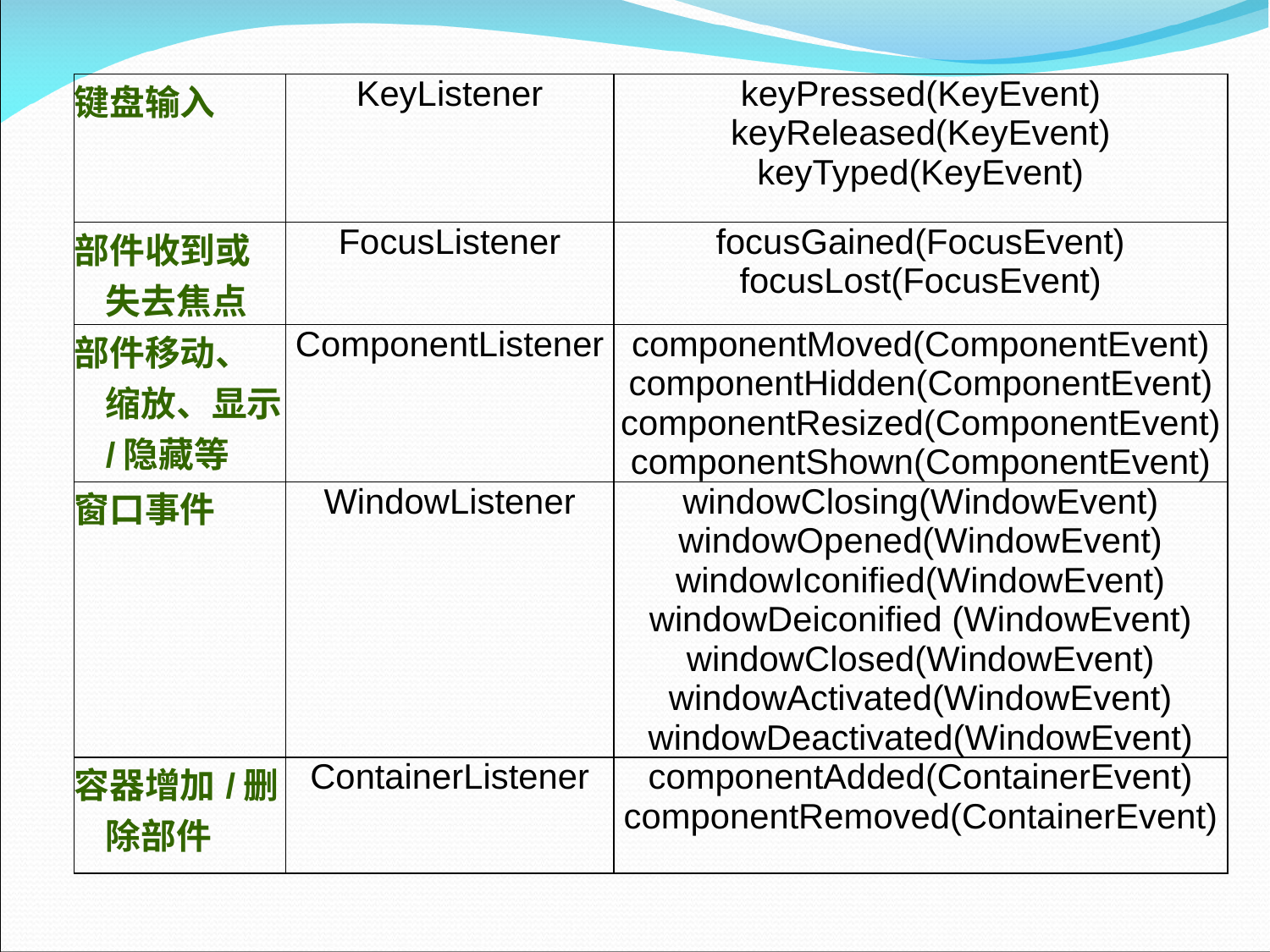

| 键盘输入 | KeyListener | keyPressed(KeyEvent) keyReleased(KeyEvent) keyTyped(KeyEvent) |
| --- | --- | --- |
| 部件收到或失去焦点 | FocusListener | focusGained(FocusEvent) focusLost(FocusEvent) |
| 部件移动、缩放、显示/隐藏等 | ComponentListener | componentMoved(ComponentEvent) componentHidden(ComponentEvent) componentResized(ComponentEvent) componentShown(ComponentEvent) |
| 窗口事件 | WindowListener | windowClosing(WindowEvent) windowOpened(WindowEvent) windowIconified(WindowEvent) windowDeiconified (WindowEvent) windowClosed(WindowEvent) windowActivated(WindowEvent) windowDeactivated(WindowEvent) |
| 容器增加/删除部件 | ContainerListener | componentAdded(ContainerEvent) componentRemoved(ContainerEvent) |